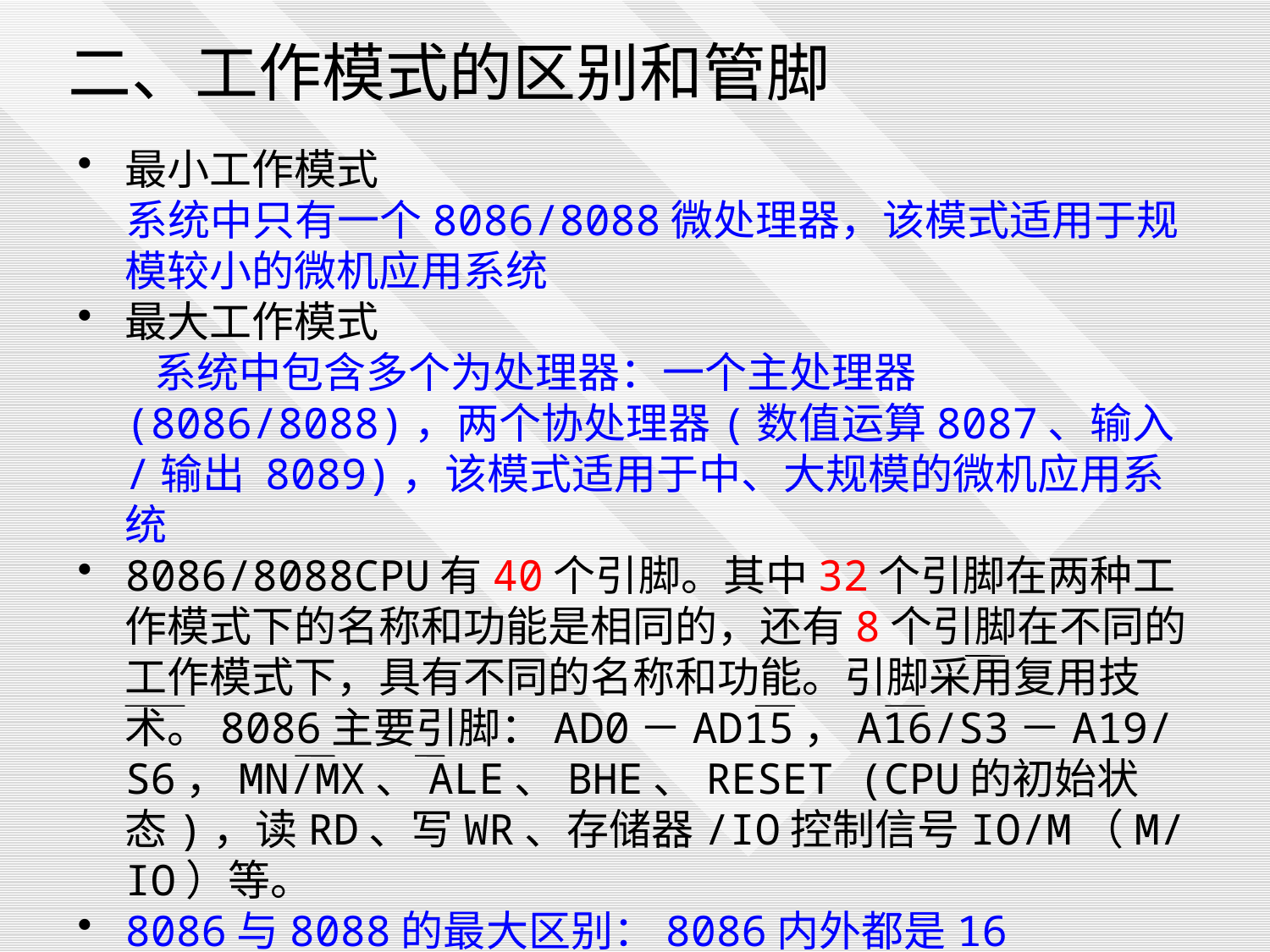

二、工作模式的区别和管脚
最小工作模式
    系统中只有一个8086/8088微处理器，该模式适用于规模较小的微机应用系统
最大工作模式
	  系统中包含多个为处理器：一个主处理器(8086/8088)，两个协处理器(数值运算8087、输入/输出 8089)，该模式适用于中、大规模的微机应用系统
8086/8088CPU有40个引脚。其中32个引脚在两种工作模式下的名称和功能是相同的，还有8个引脚在不同的工作模式下，具有不同的名称和功能。引脚采用复用技术。8086主要引脚：AD0－AD15，A16/S3－A19/S6，MN/MX、ALE、BHE、RESET (CPU的初始状态)，读RD、写WR、存储器/IO控制信号IO/M（M/IO）等。
8086与8088的最大区别：8086内外都是16位、8088内部16位，外部8位。